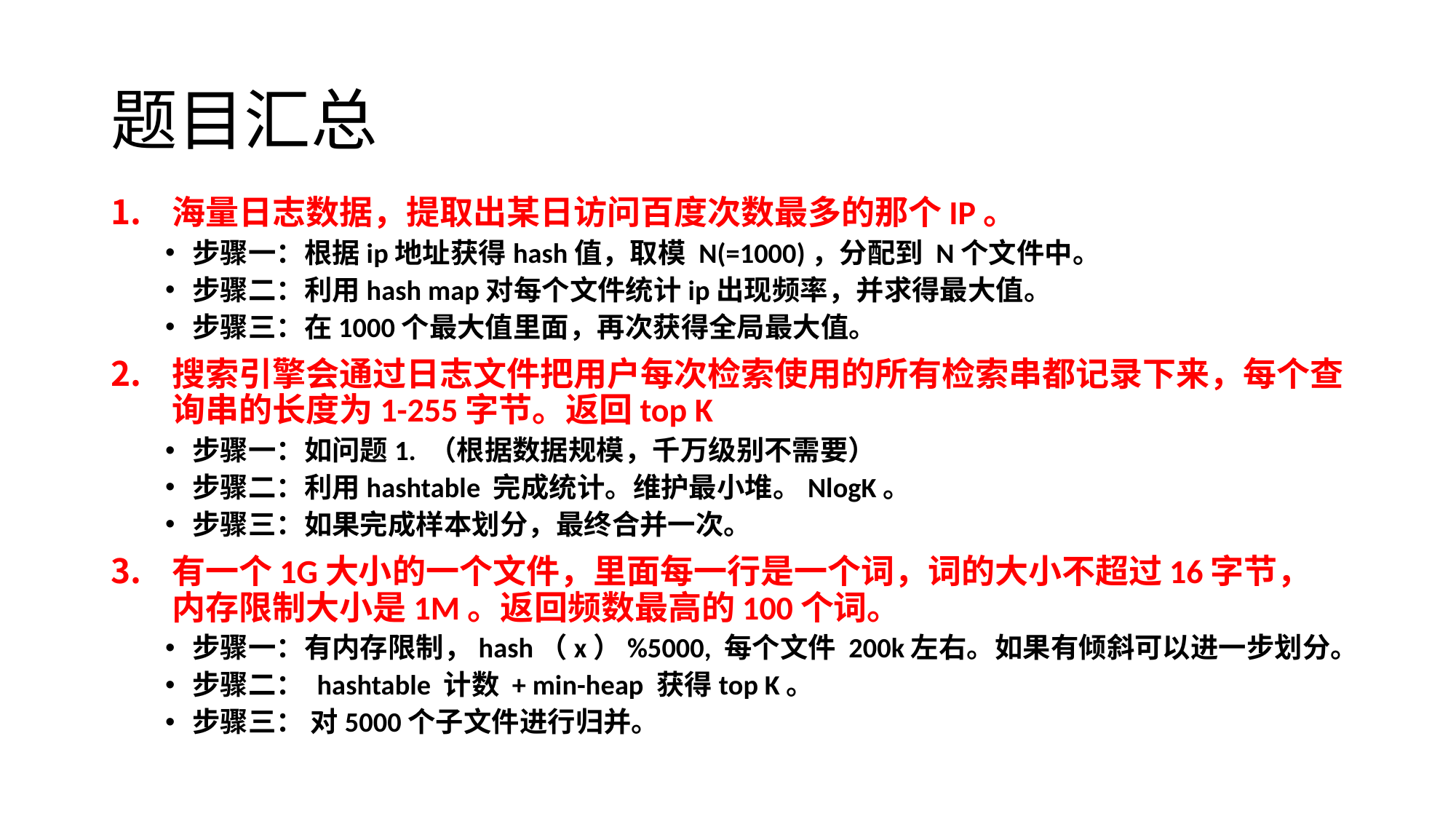

# 题目汇总
海量日志数据，提取出某日访问百度次数最多的那个IP。
步骤一：根据ip地址获得hash值，取模 N(=1000)，分配到 N个文件中。
步骤二：利用hash map对每个文件统计ip出现频率，并求得最大值。
步骤三：在1000个最大值里面，再次获得全局最大值。
搜索引擎会通过日志文件把用户每次检索使用的所有检索串都记录下来，每个查询串的长度为1-255字节。返回top K
步骤一：如问题1. （根据数据规模，千万级别不需要）
步骤二：利用hashtable 完成统计。维护最小堆。NlogK。
步骤三：如果完成样本划分，最终合并一次。
有一个1G大小的一个文件，里面每一行是一个词，词的大小不超过16字节，内存限制大小是1M。返回频数最高的100个词。
步骤一：有内存限制，hash（x）%5000, 每个文件 200k左右。如果有倾斜可以进一步划分。
步骤二： hashtable 计数 + min-heap 获得top K。
步骤三： 对5000个子文件进行归并。